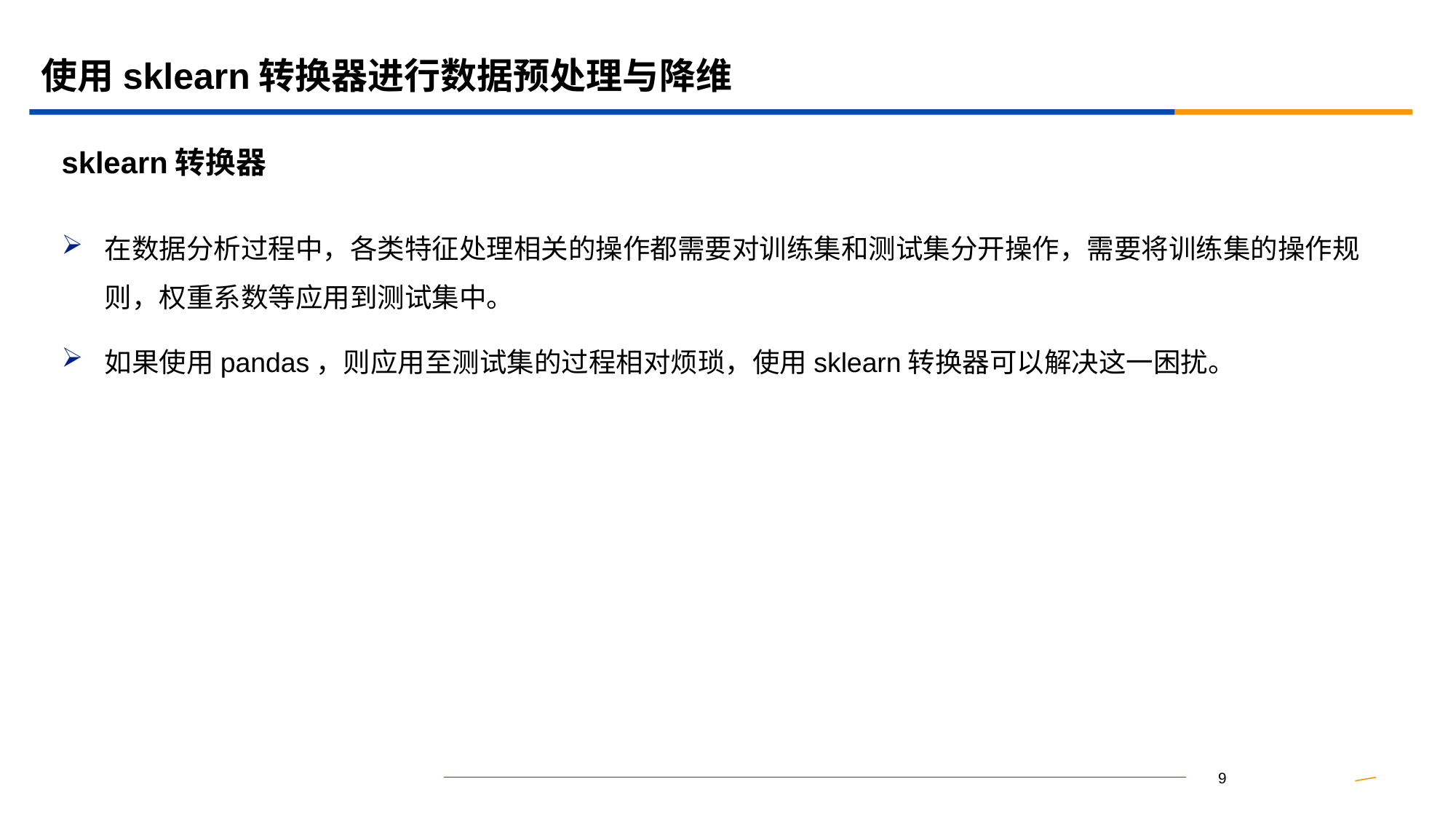

# 使用sklearn转换器进行数据预处理与降维
sklearn转换器
在数据分析过程中，各类特征处理相关的操作都需要对训练集和测试集分开操作，需要将训练集的操作规则，权重系数等应用到测试集中。
如果使用pandas，则应用至测试集的过程相对烦琐，使用sklearn转换器可以解决这一困扰。